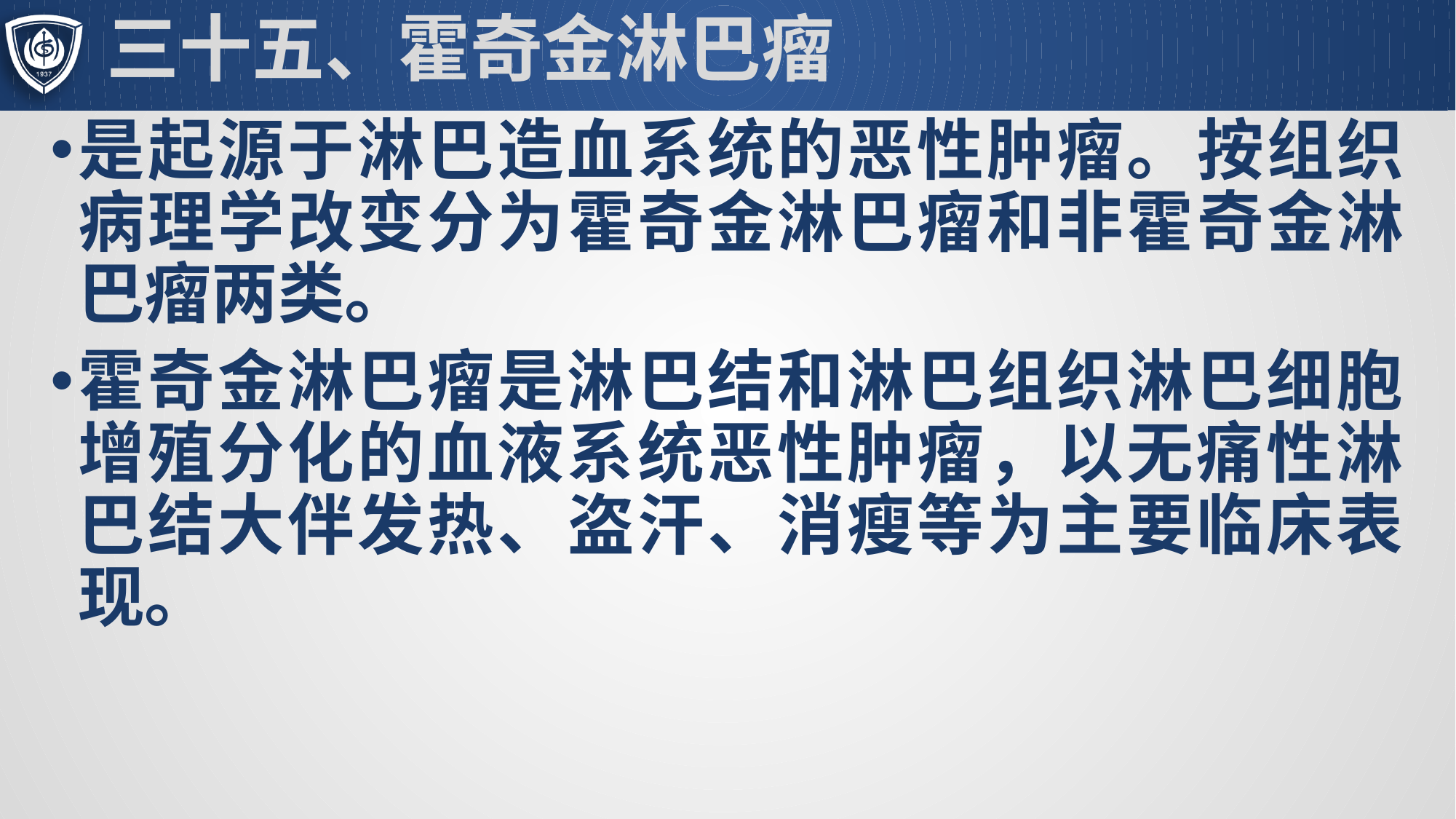

# 三十五、霍奇金淋巴瘤
是起源于淋巴造血系统的恶性肿瘤。按组织病理学改变分为霍奇金淋巴瘤和非霍奇金淋巴瘤两类。
霍奇金淋巴瘤是淋巴结和淋巴组织淋巴细胞增殖分化的血液系统恶性肿瘤，以无痛性淋巴结大伴发热、盗汗、消瘦等为主要临床表现。